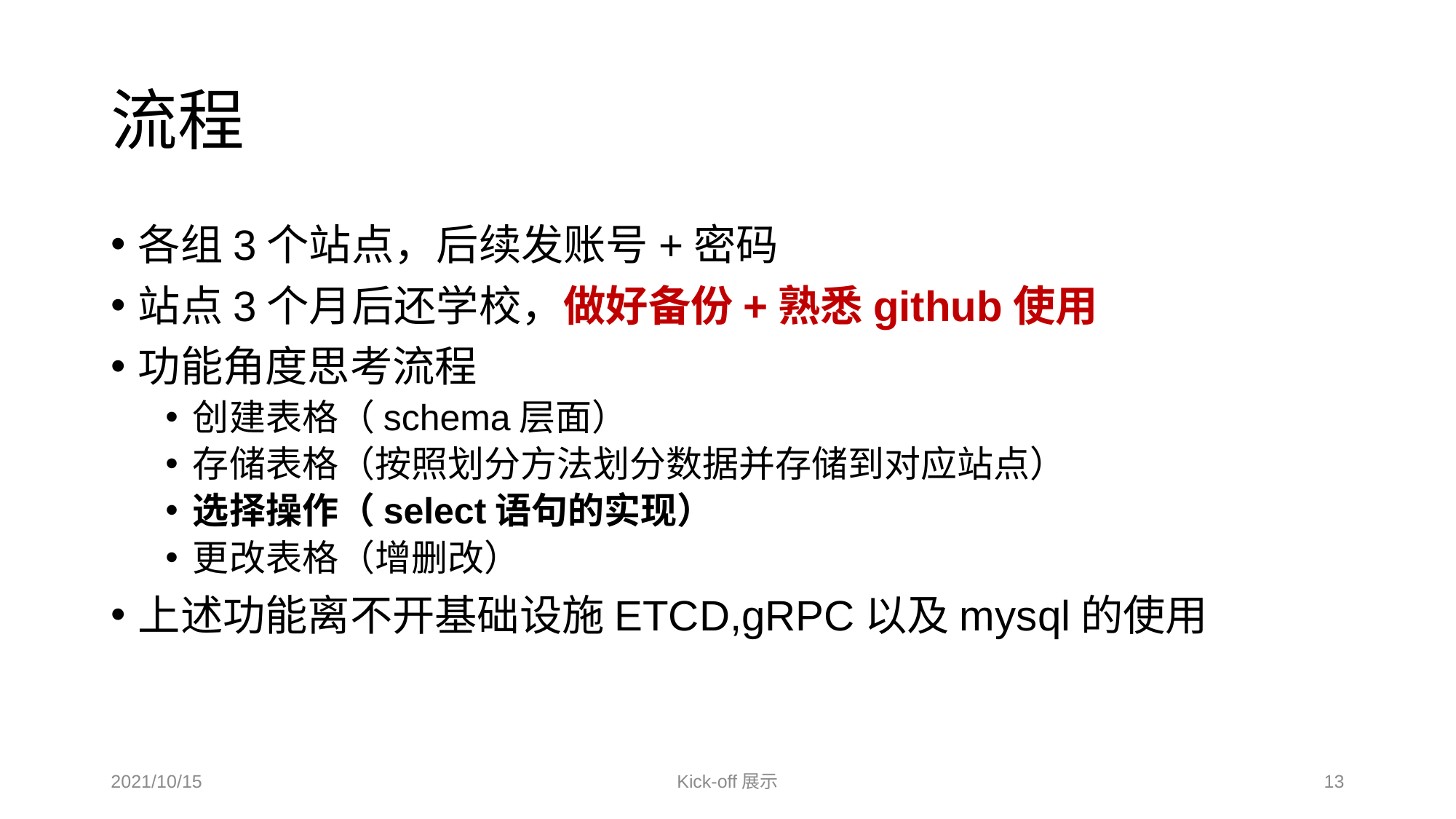

# 流程
各组3个站点，后续发账号+密码
站点3个月后还学校，做好备份+熟悉github使用
功能角度思考流程
创建表格（schema层面）
存储表格（按照划分方法划分数据并存储到对应站点）
选择操作（select语句的实现）
更改表格（增删改）
上述功能离不开基础设施ETCD,gRPC以及mysql的使用

2021/10/15
Kick-off展示
13